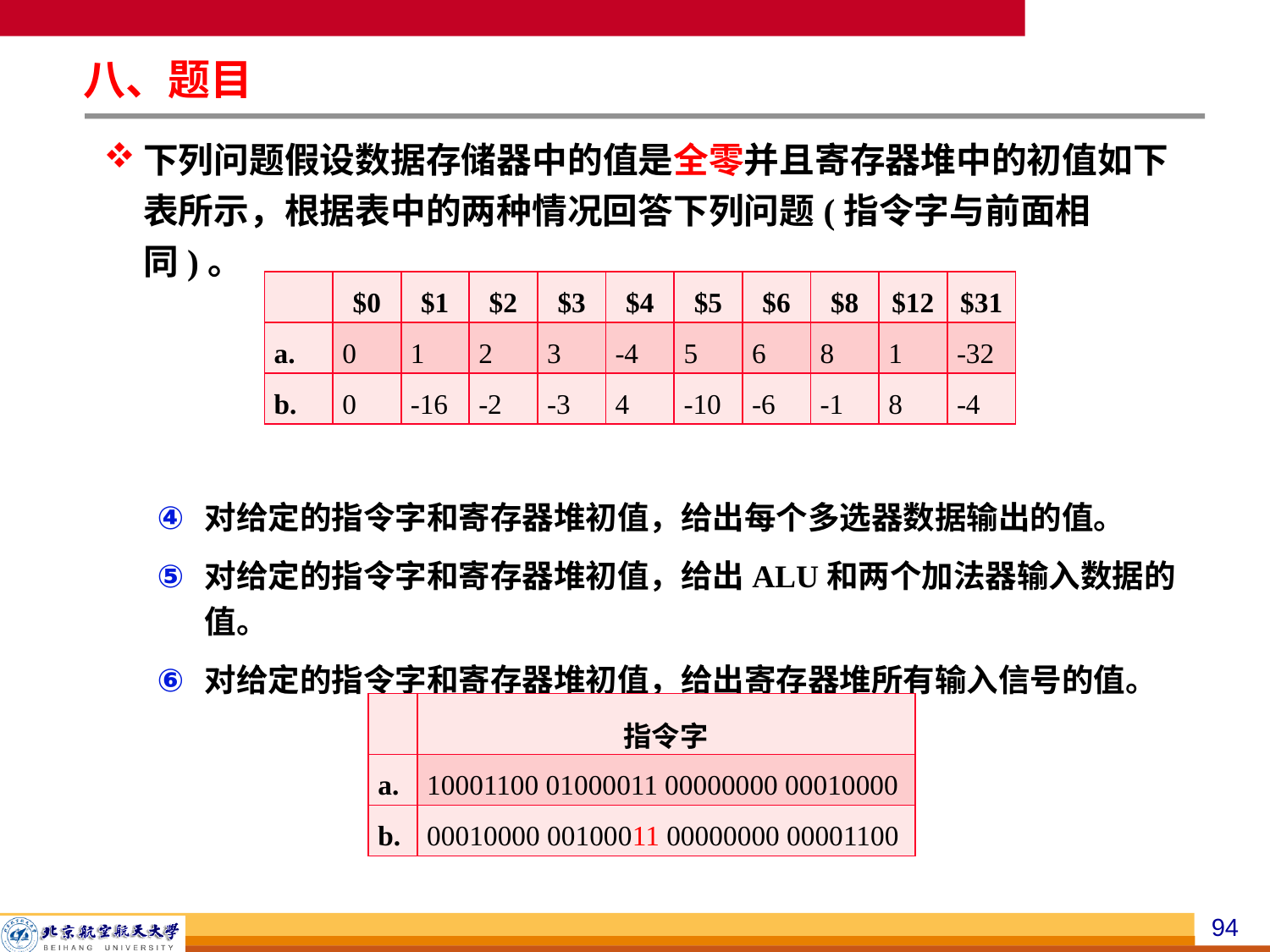

八、题目
下列问题假设数据存储器中的值是全零并且寄存器堆中的初值如下表所示，根据表中的两种情况回答下列问题(指令字与前面相同)。

对给定的指令字和寄存器堆初值，给出每个多选器数据输出的值。
对给定的指令字和寄存器堆初值，给出ALU和两个加法器输入数据的值。
对给定的指令字和寄存器堆初值，给出寄存器堆所有输入信号的值。
|  | $0 | $1 | $2 | $3 | $4 | $5 | $6 | $8 | $12 | $31 |
| --- | --- | --- | --- | --- | --- | --- | --- | --- | --- | --- |
| a. | 0 | 1 | 2 | 3 | -4 | 5 | 6 | 8 | 1 | -32 |
| b. | 0 | -16 | -2 | -3 | 4 | -10 | -6 | -1 | 8 | -4 |
|  | 指令字 |
| --- | --- |
| a. | 10001100 01000011 00000000 00010000 |
| b. | 00010000 00100011 00000000 00001100 |